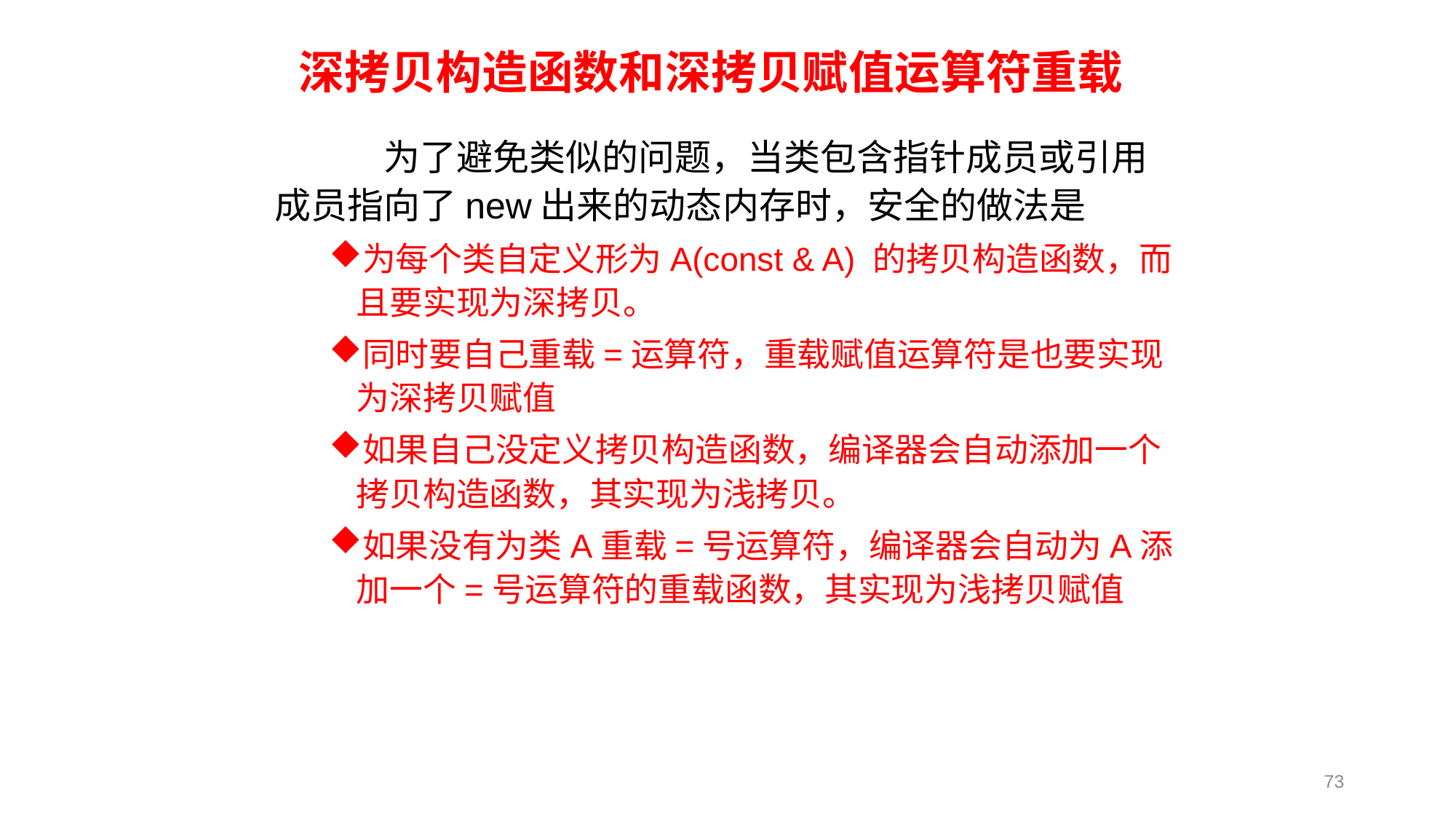

# 深拷贝构造函数和深拷贝赋值运算符重载
	为了避免类似的问题，当类包含指针成员或引用成员指向了new出来的动态内存时，安全的做法是
为每个类自定义形为A(const & A) 的拷贝构造函数，而且要实现为深拷贝。
同时要自己重载=运算符，重载赋值运算符是也要实现为深拷贝赋值
如果自己没定义拷贝构造函数，编译器会自动添加一个拷贝构造函数，其实现为浅拷贝。
如果没有为类A重载=号运算符，编译器会自动为A添加一个=号运算符的重载函数，其实现为浅拷贝赋值
73